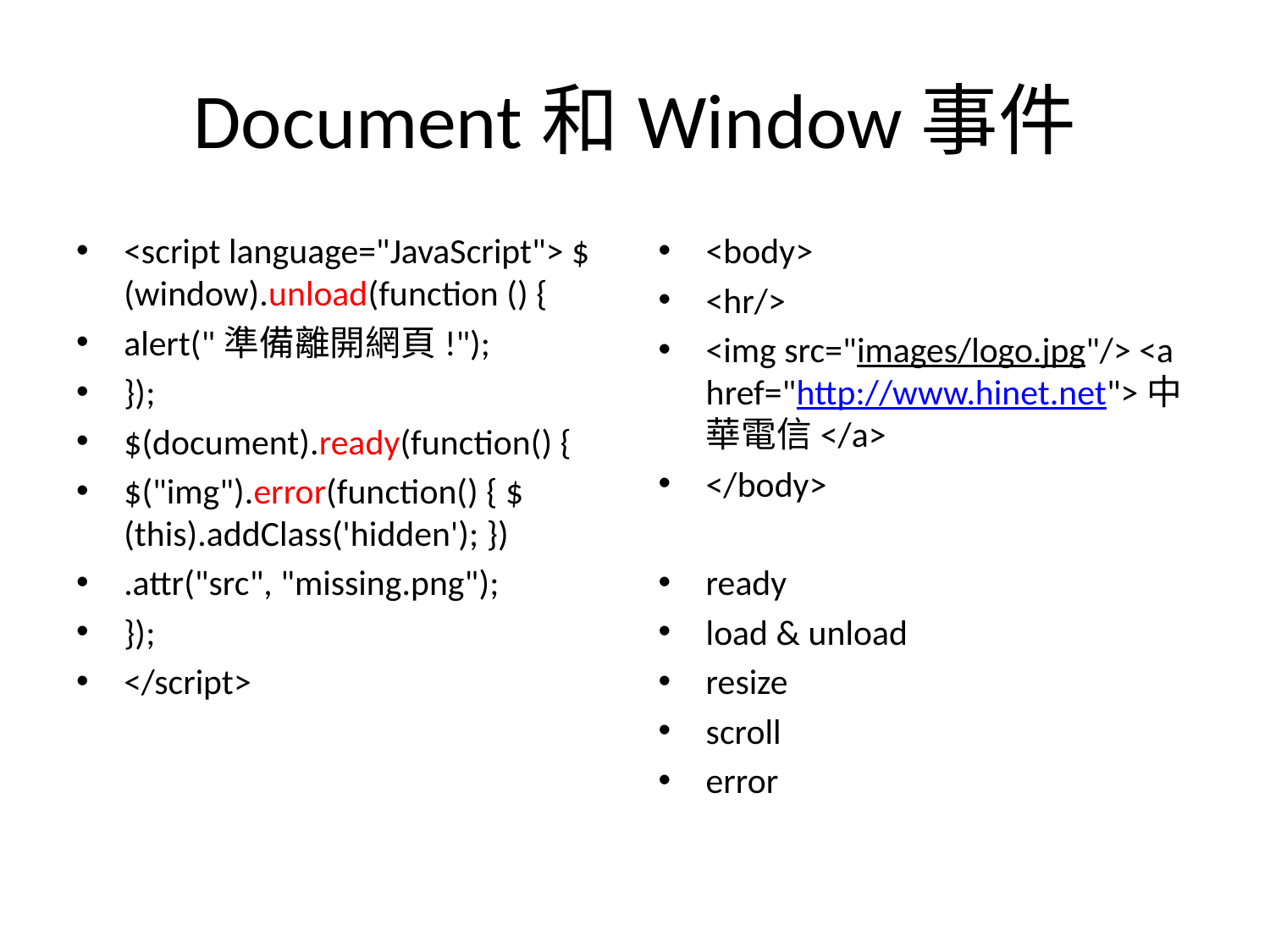

# Document和Window事件
<script language="JavaScript"> $(window).unload(function () {
alert("準備離開網頁!");
});
$(document).ready(function() {
$("img").error(function() { $(this).addClass('hidden'); })
.attr("src", "missing.png");
});
</script>
<body>
<hr/>
<img src="images/logo.jpg"/> <a href="http://www.hinet.net">中華電信</a>
</body>

ready
load & unload
resize
scroll
error